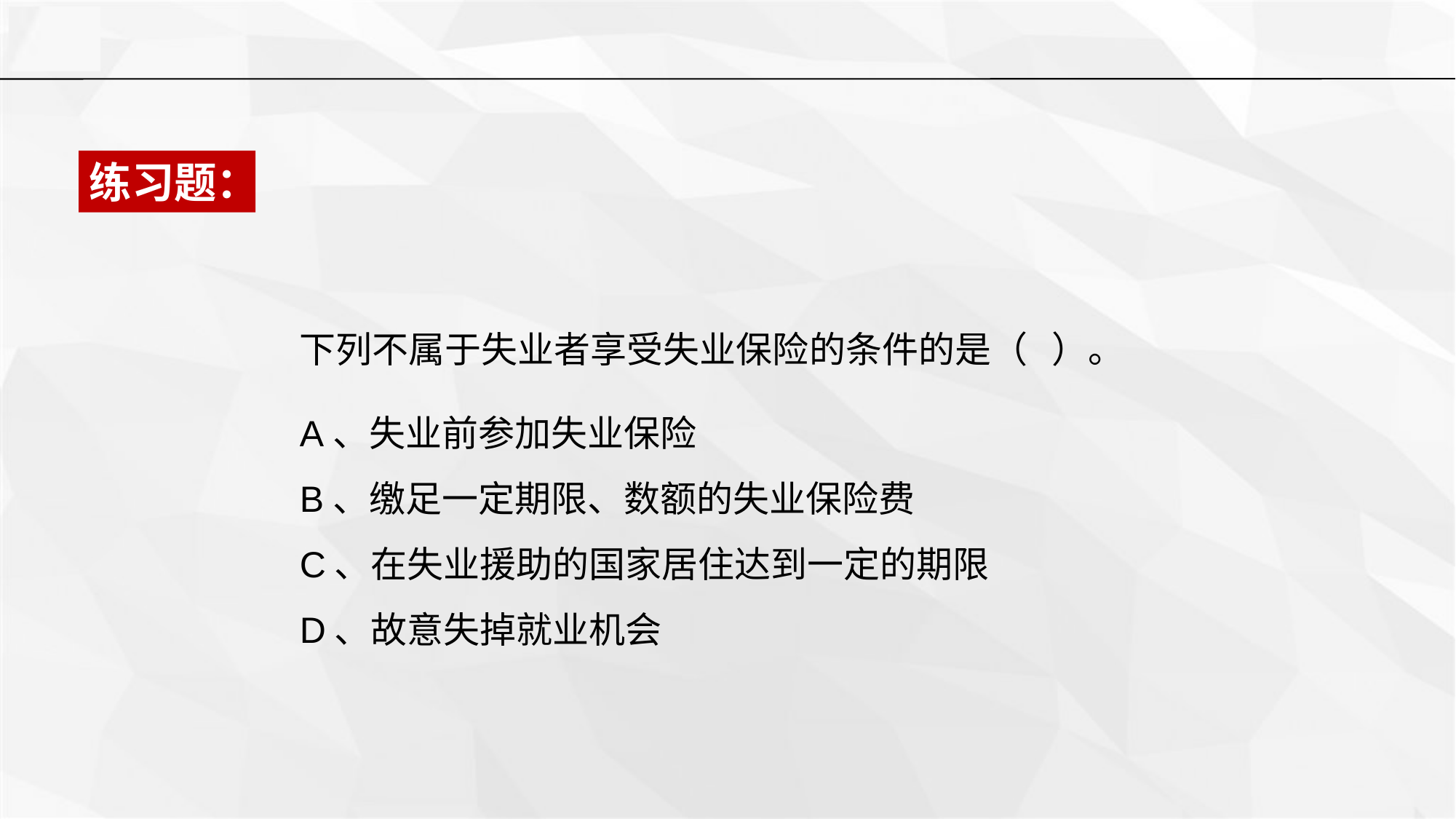

练习题：
下列不属于失业者享受失业保险的条件的是（   ）。
A、失业前参加失业保险
B、缴足一定期限、数额的失业保险费
C、在失业援助的国家居住达到一定的期限
D、故意失掉就业机会